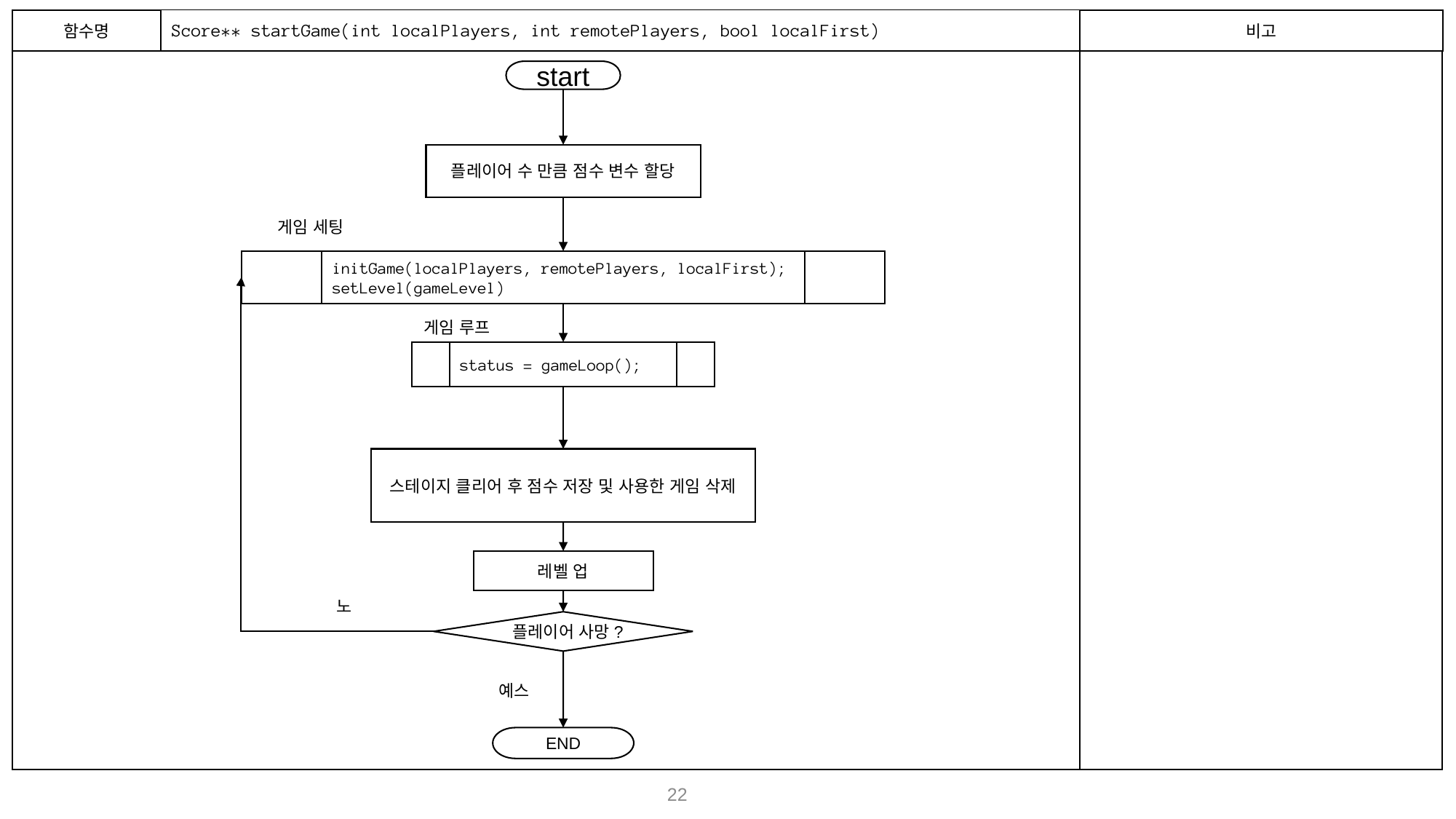

함수명
# Score** startGame(int localPlayers, int remotePlayers, bool localFirst)
비고

start
플레이어 수 만큼 점수 변수 할당
게임 세팅
initGame(localPlayers, remotePlayers, localFirst); setLevel(gameLevel)
게임 루프
status = gameLoop();
스테이지 클리어 후 점수 저장 및 사용한 게임 삭제
레벨 업
노
플레이어 사망?
예스
END
22